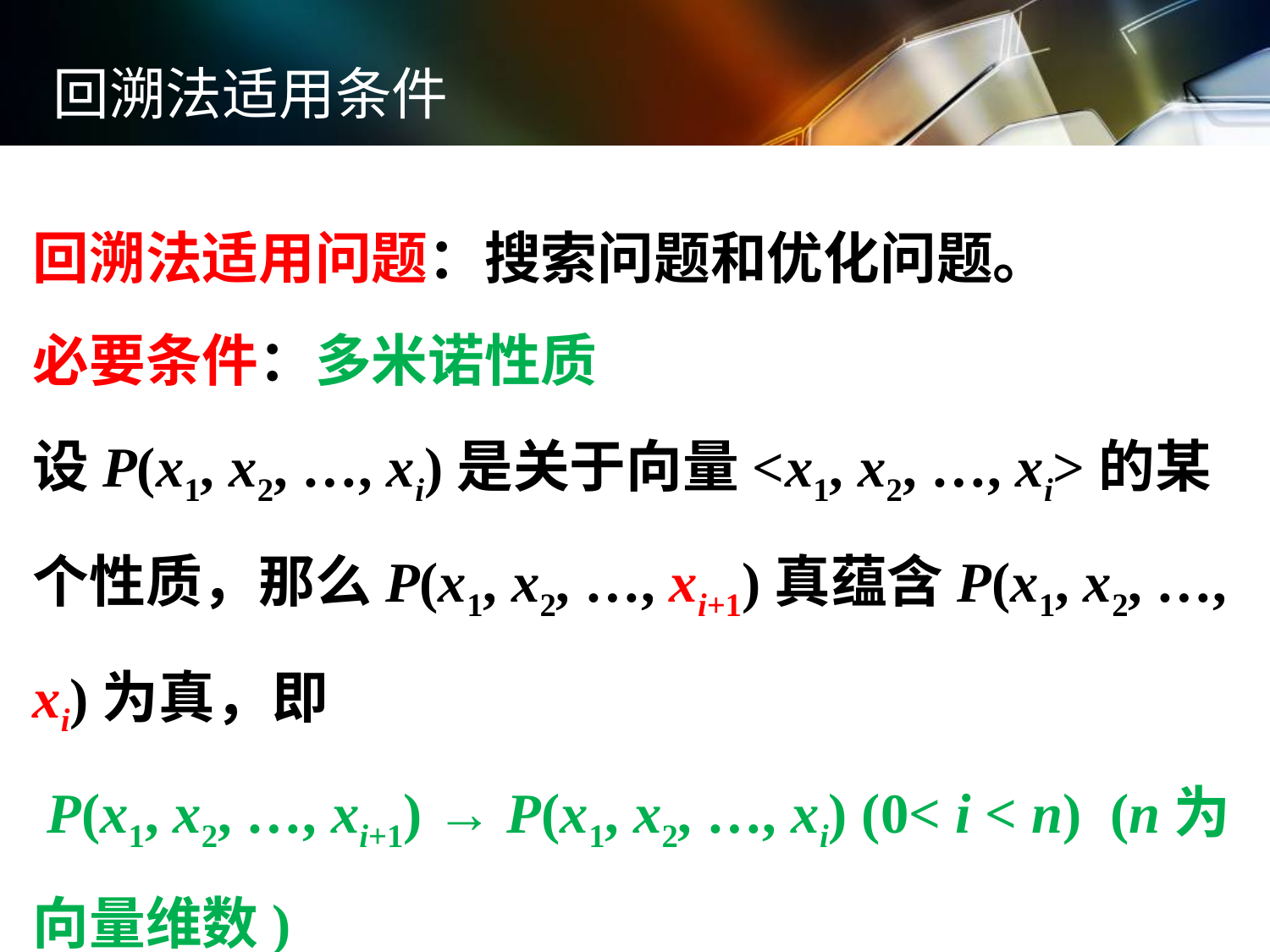

回溯法适用条件
回溯法适用问题：搜索问题和优化问题。
必要条件：多米诺性质
设P(x1, x2, …, xi)是关于向量<x1, x2, …, xi>的某个性质，那么P(x1, x2, …, xi+1)真蕴含P(x1, x2, …, xi)为真，即
 P(x1, x2, …, xi+1) → P(x1, x2, …, xi) (0< i < n)  (n为向量维数)